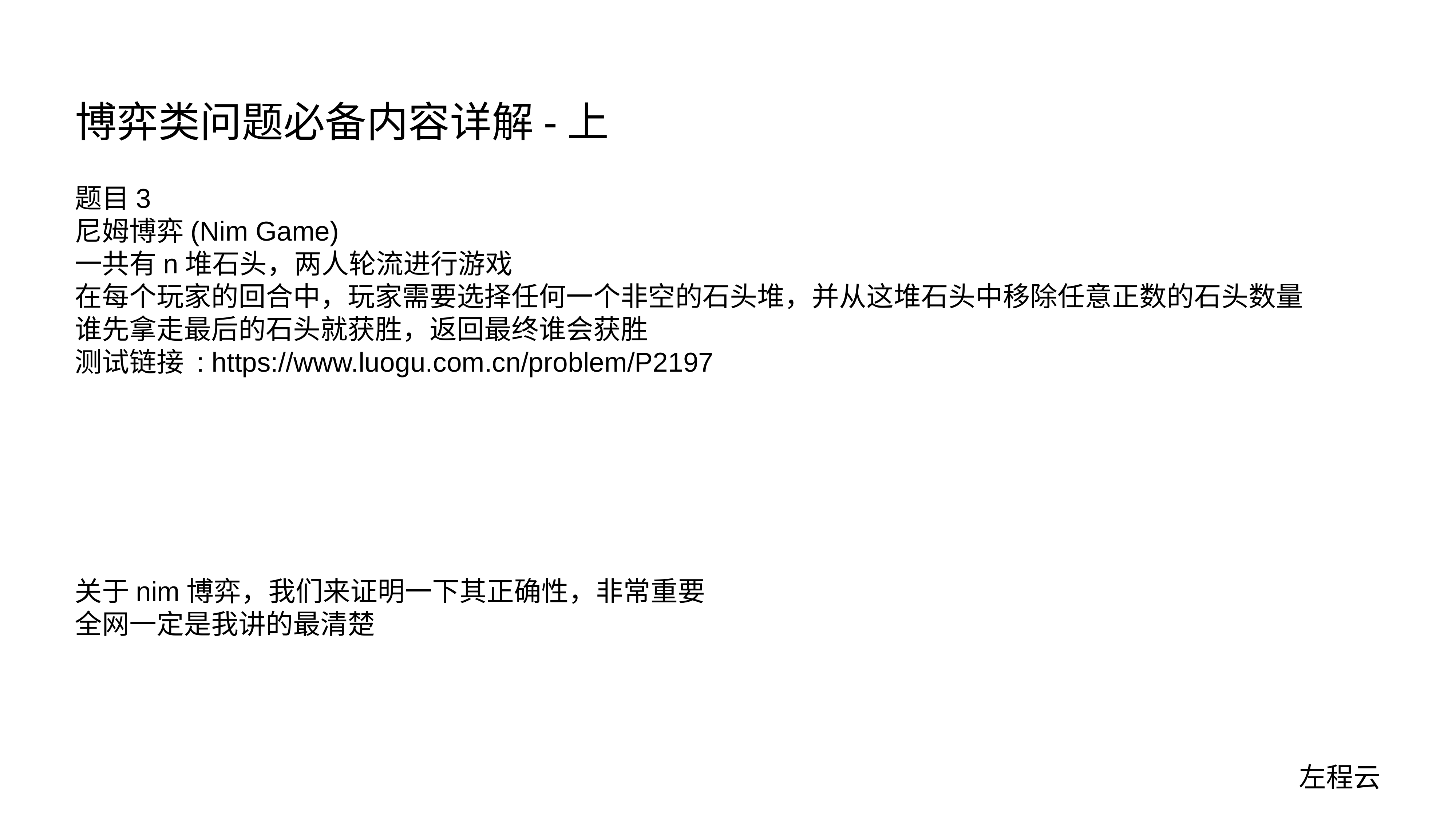

# 博弈类问题必备内容详解-上
题目3
尼姆博弈(Nim Game)
一共有n堆石头，两人轮流进行游戏
在每个玩家的回合中，玩家需要选择任何一个非空的石头堆，并从这堆石头中移除任意正数的石头数量
谁先拿走最后的石头就获胜，返回最终谁会获胜
测试链接 : https://www.luogu.com.cn/problem/P2197

关于nim博弈，我们来证明一下其正确性，非常重要
全网一定是我讲的最清楚
左程云